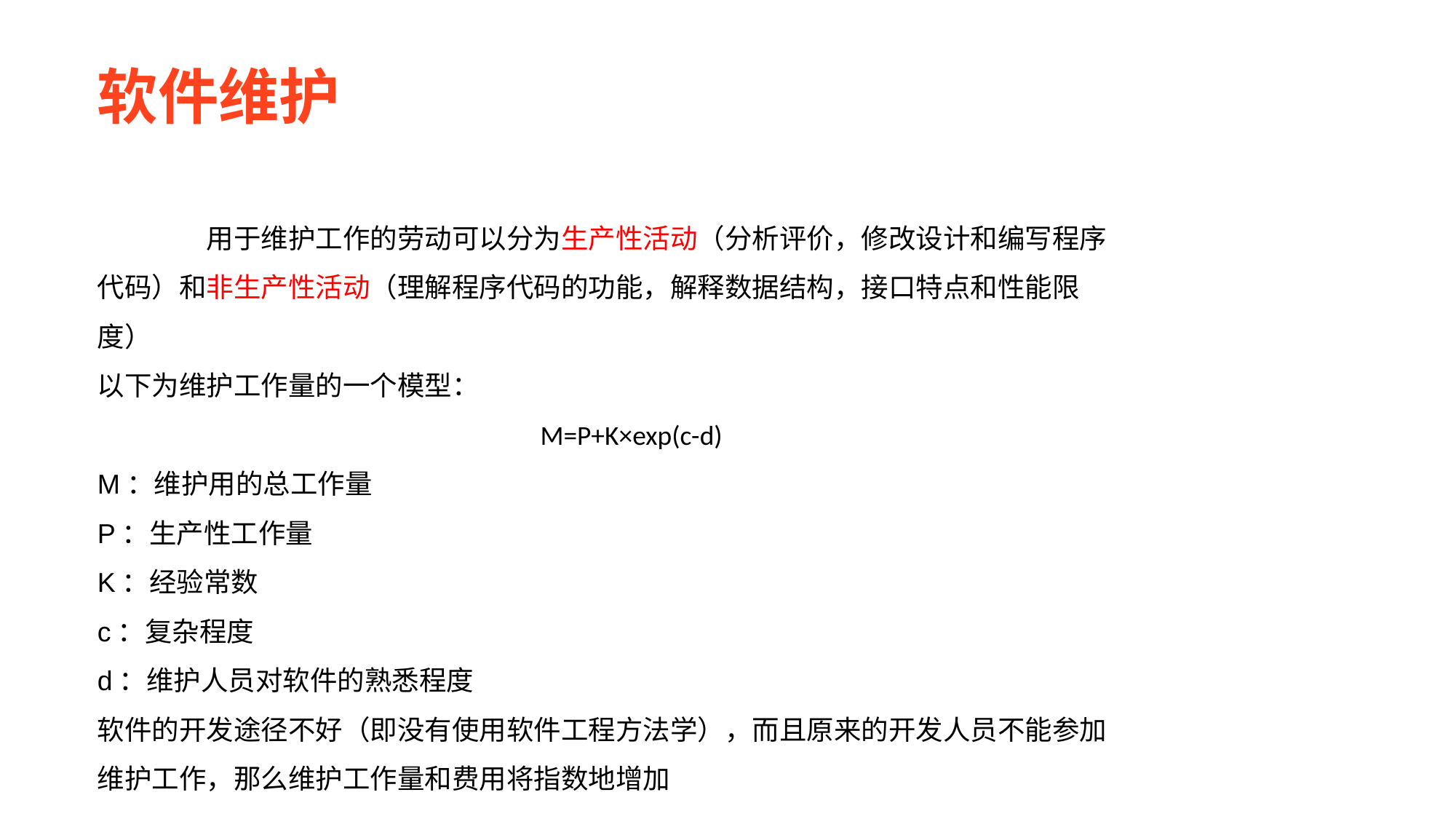

软件维护
	用于维护工作的劳动可以分为生产性活动（分析评价，修改设计和编写程序代码）和非生产性活动（理解程序代码的功能，解释数据结构，接口特点和性能限度）
以下为维护工作量的一个模型：
				 M=P+K×exp(c-d)
M：维护用的总工作量
P：生产性工作量
K：经验常数
c：复杂程度
d：维护人员对软件的熟悉程度
软件的开发途径不好（即没有使用软件工程方法学），而且原来的开发人员不能参加维护工作，那么维护工作量和费用将指数地增加